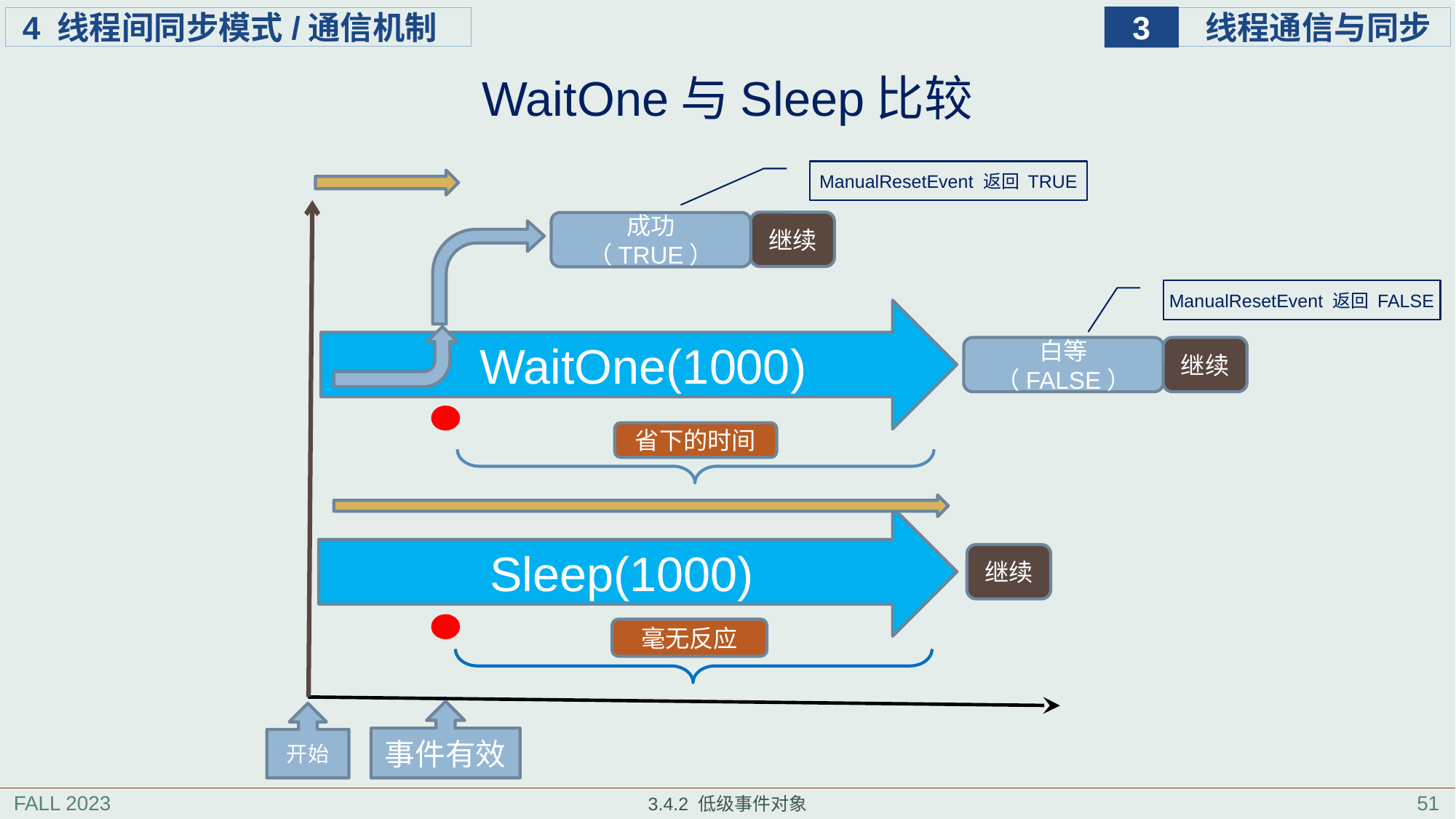

WaitOne(1000)
WaitOne与Sleep比较
ManualResetEvent 返回 TRUE

继续
成功（TRUE）

Sleep(1000)
ManualResetEvent 返回 FALSE

继续
白等（FALSE）

省下的时间

继续

毫无反应
事件有效
开始
3.4.2 低级事件对象